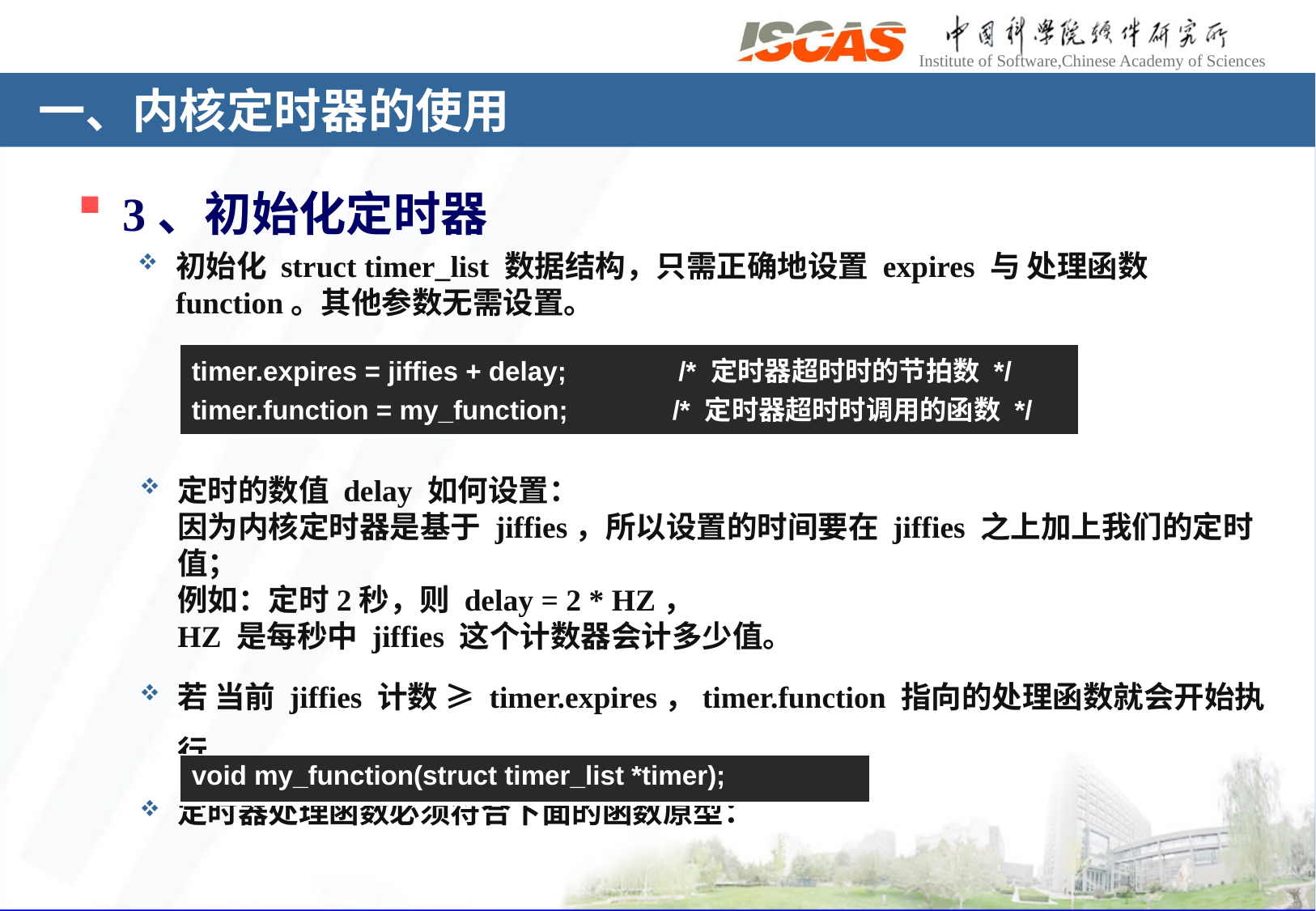

# 一、内核定时器的使用
3、初始化定时器
初始化 struct timer_list 数据结构，只需正确地设置 expires 与 处理函数 function。其他参数无需设置。

| timer.expires = jiffies + delay; /\* 定时器超时时的节拍数 \*/ timer.function = my\_function; /\* 定时器超时时调用的函数 \*/ |
| --- |
定时的数值 delay 如何设置：
因为内核定时器是基于 jiffies，所以设置的时间要在 jiffies 之上加上我们的定时值；
例如：定时2秒，则 delay = 2 * HZ，
HZ 是每秒中 jiffies 这个计数器会计多少值。
若 当前 jiffies 计数 ≥ timer.expires，timer.function 指向的处理函数就会开始执行。
定时器处理函数必须符合下面的函数原型：

| void my\_function(struct timer\_list \*timer); |
| --- |